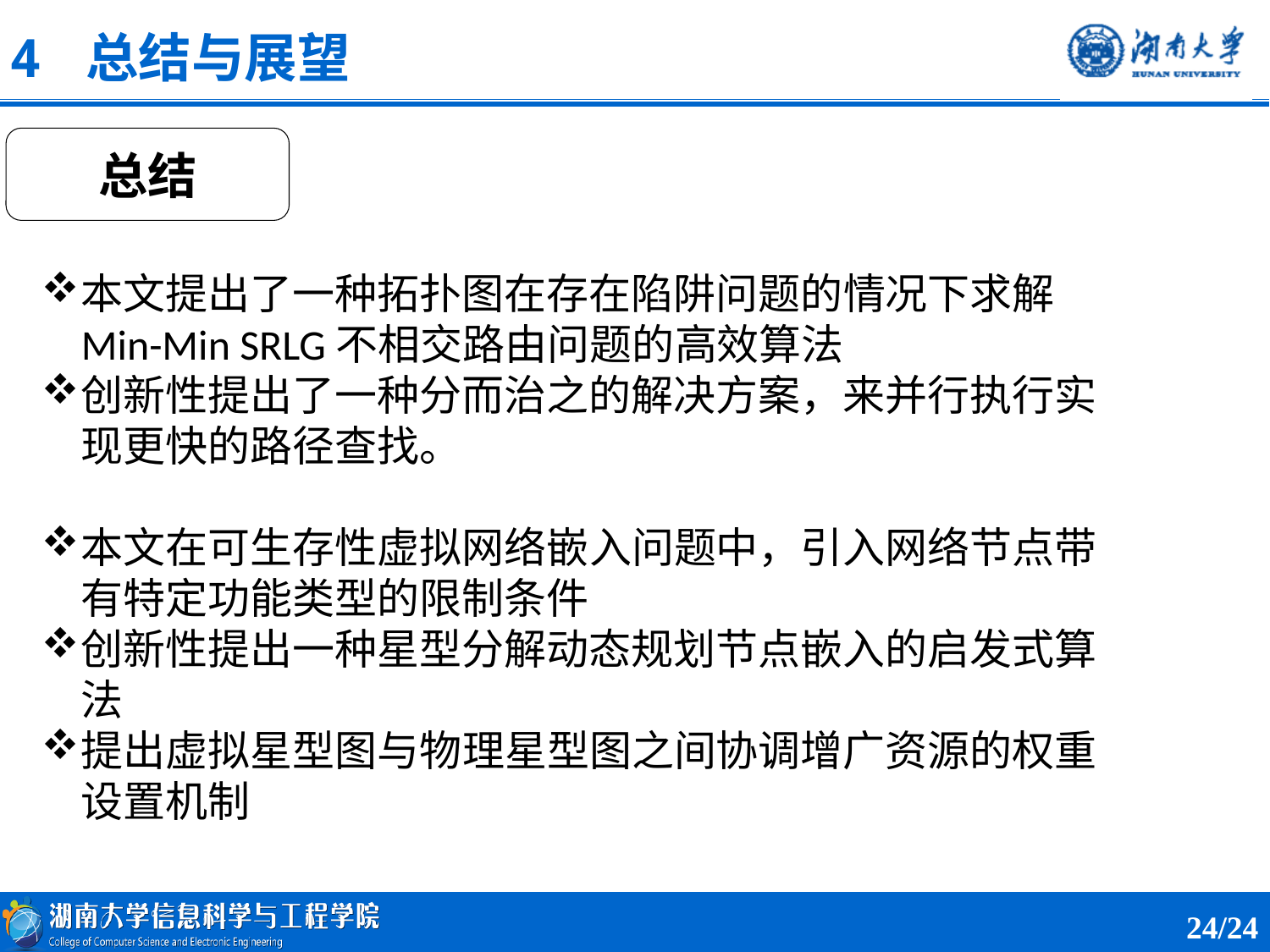

4 总结与展望
总结
本文提出了一种拓扑图在存在陷阱问题的情况下求解Min-Min SRLG不相交路由问题的高效算法
创新性提出了一种分而治之的解决方案，来并行执行实现更快的路径查找。

本文在可生存性虚拟网络嵌入问题中，引入网络节点带有特定功能类型的限制条件
创新性提出一种星型分解动态规划节点嵌入的启发式算法
提出虚拟星型图与物理星型图之间协调增广资源的权重设置机制
24/24